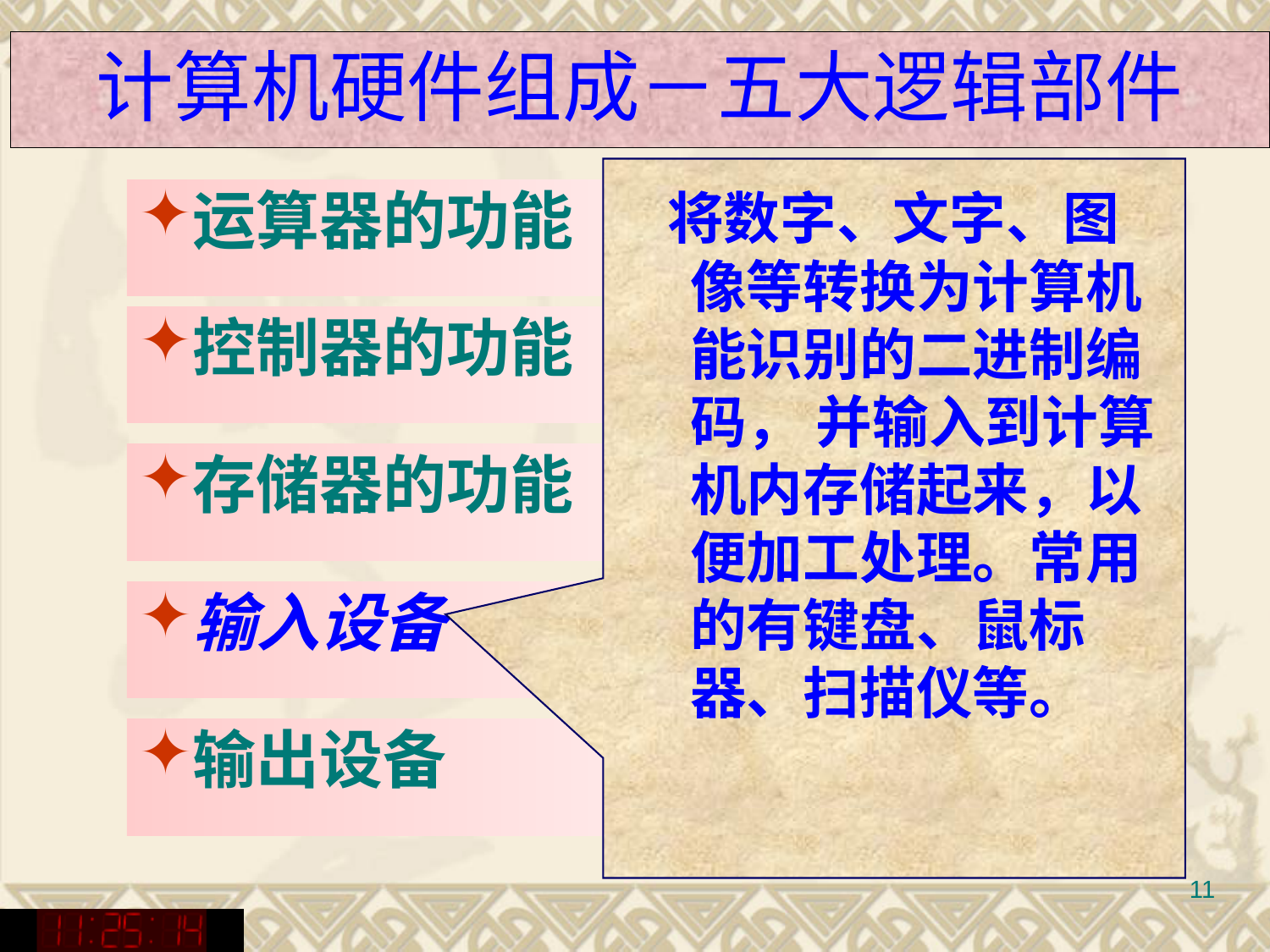

# 计算机硬件组成－五大逻辑部件
  将数字、文字、图像等转换为计算机能识别的二进制编码， 并输入到计算机内存储起来，以便加工处理。常用的有键盘、鼠标器、扫描仪等。
运算器的功能
控制器的功能
存储器的功能
输入设备
输出设备
11